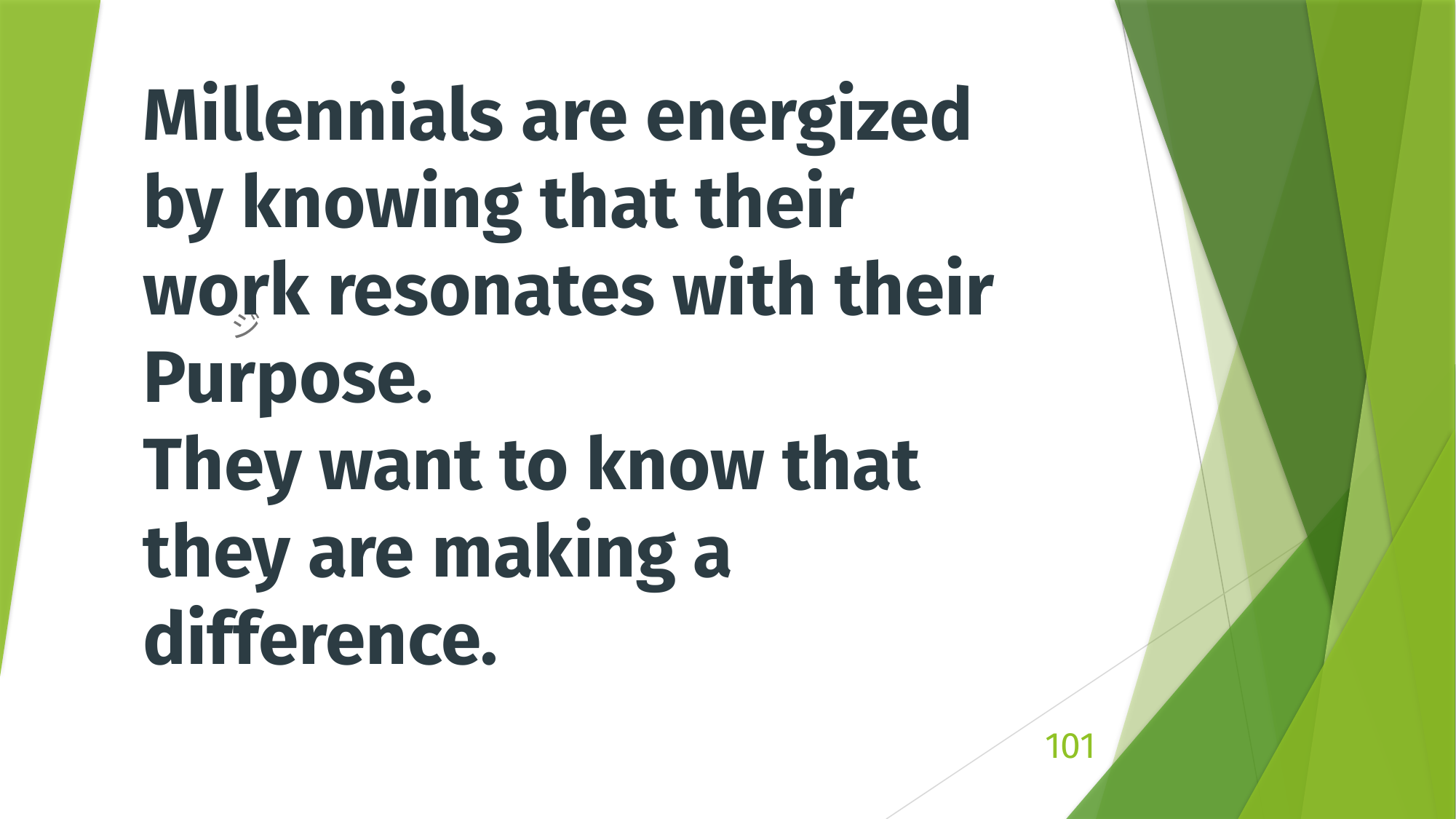

Millennials are energized by knowing that their work resonates with their Purpose.
They want to know that they are making a difference.
ジ
101